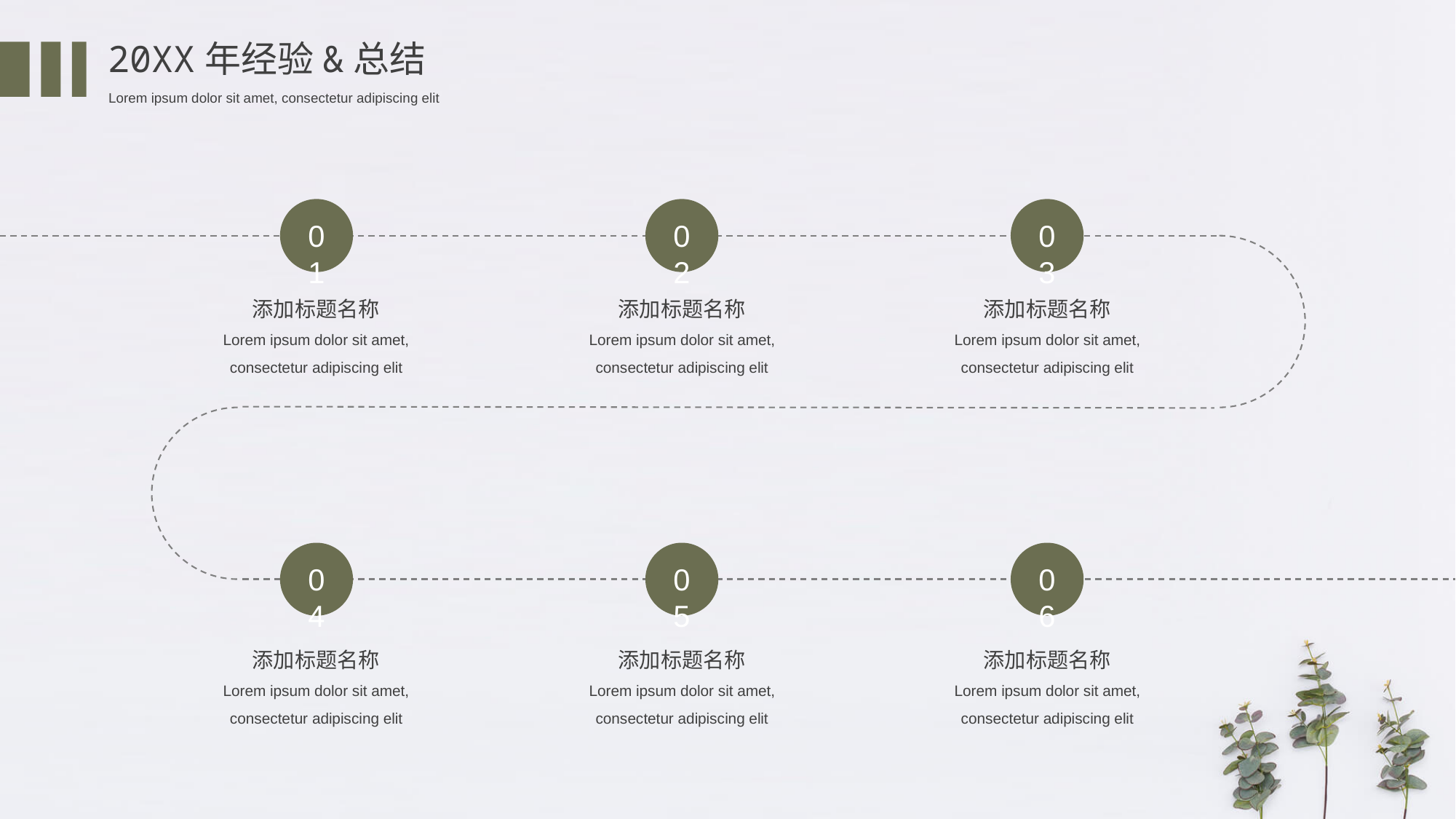

20XX年经验&总结

Lorem ipsum dolor sit amet, consectetur adipiscing elit

01
02
03

添加标题名称
Lorem ipsum dolor sit amet, consectetur adipiscing elit
添加标题名称
Lorem ipsum dolor sit amet, consectetur adipiscing elit
添加标题名称
Lorem ipsum dolor sit amet, consectetur adipiscing elit

04
05
06
添加标题名称
Lorem ipsum dolor sit amet, consectetur adipiscing elit
添加标题名称
Lorem ipsum dolor sit amet, consectetur adipiscing elit
添加标题名称
Lorem ipsum dolor sit amet, consectetur adipiscing elit